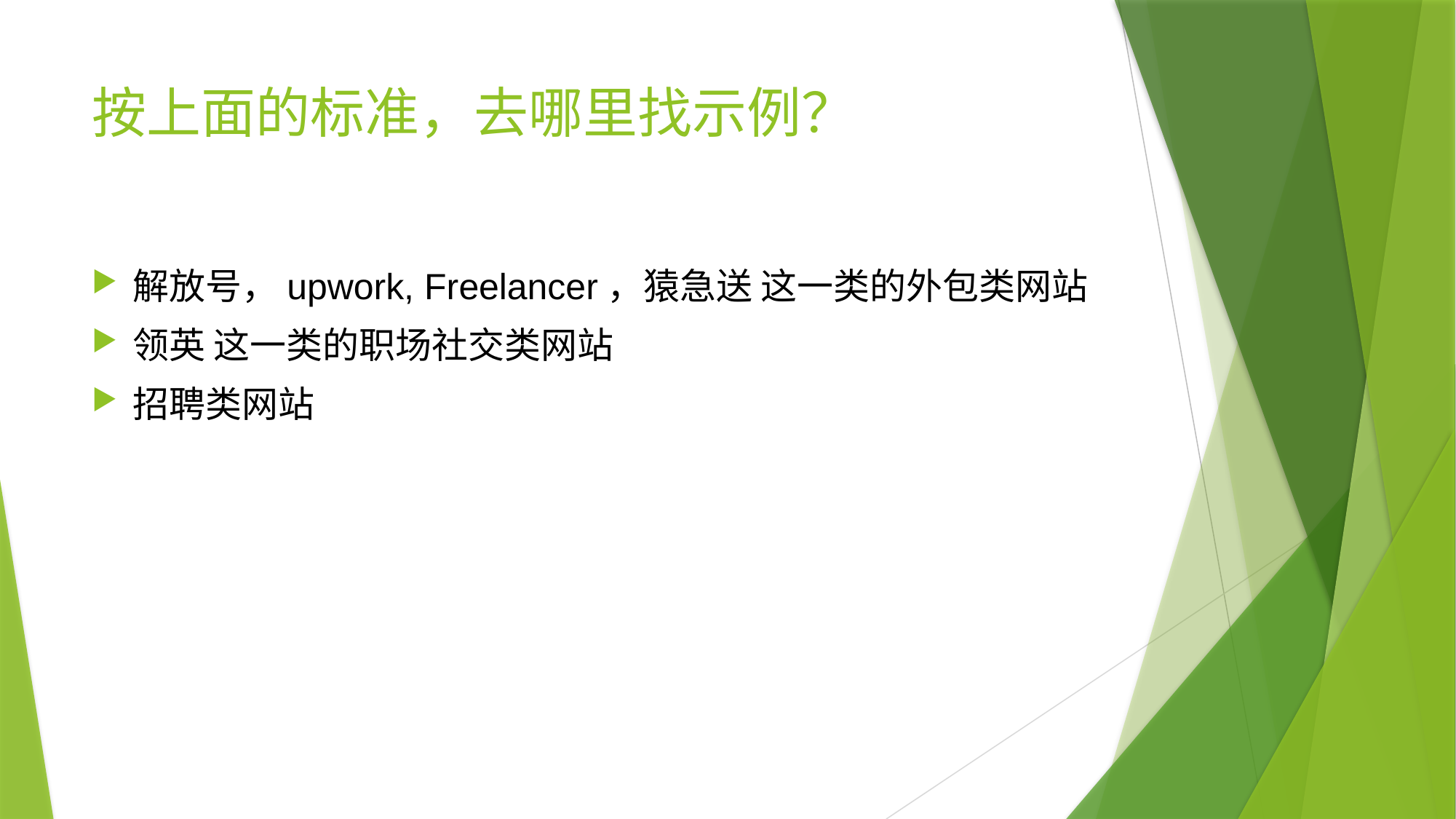

# 按上面的标准，去哪里找示例？
解放号，upwork, Freelancer，猿急送 这一类的外包类网站
领英 这一类的职场社交类网站
招聘类网站